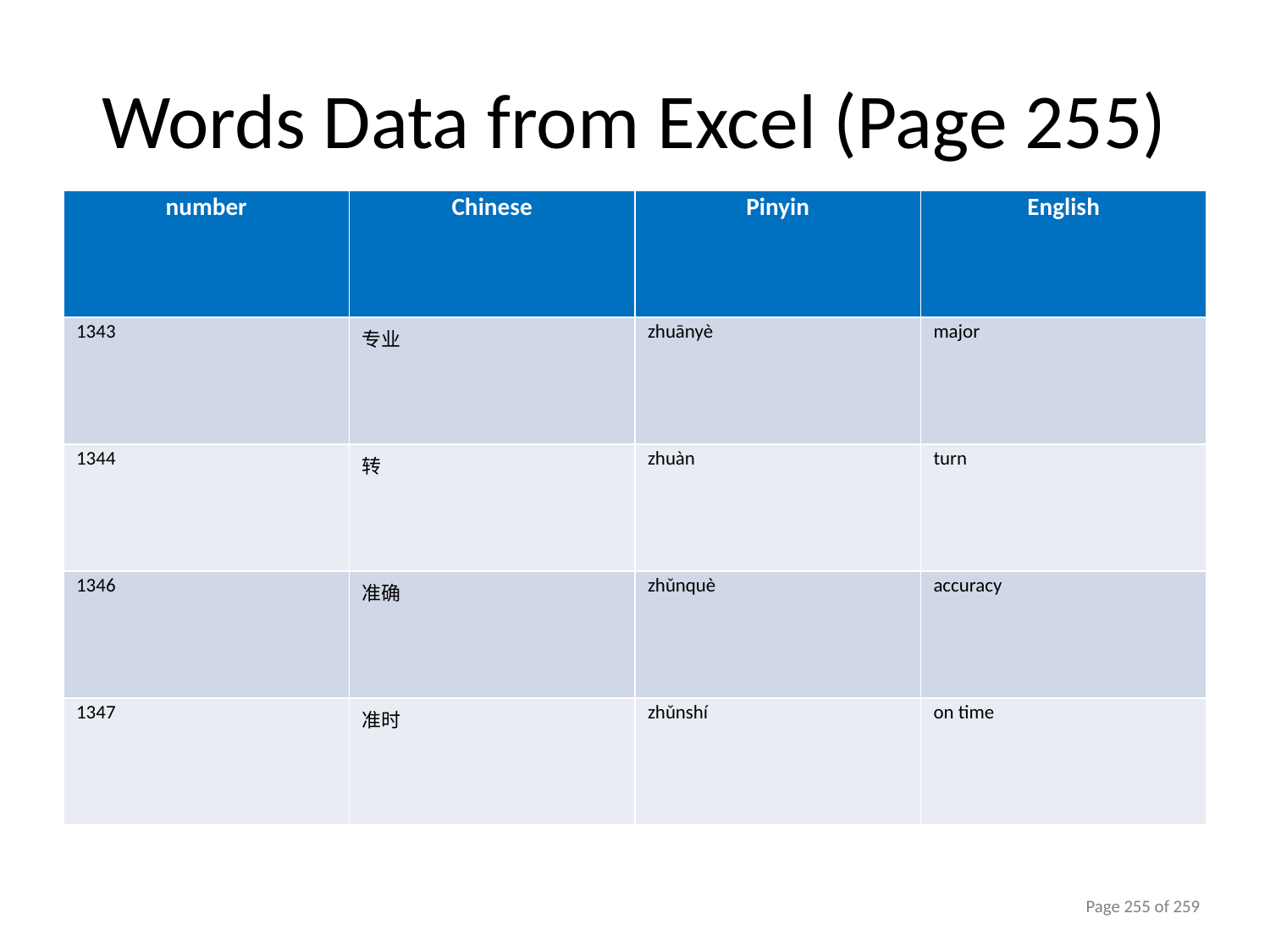

# Words Data from Excel (Page 255)
| number | Chinese | Pinyin | English |
| --- | --- | --- | --- |
| 1343 | 专业 | zhuānyè | major |
| 1344 | 转 | zhuàn | turn |
| 1346 | 准确 | zhǔnquè | accuracy |
| 1347 | 准时 | zhǔnshí | on time |

Page 255 of 259